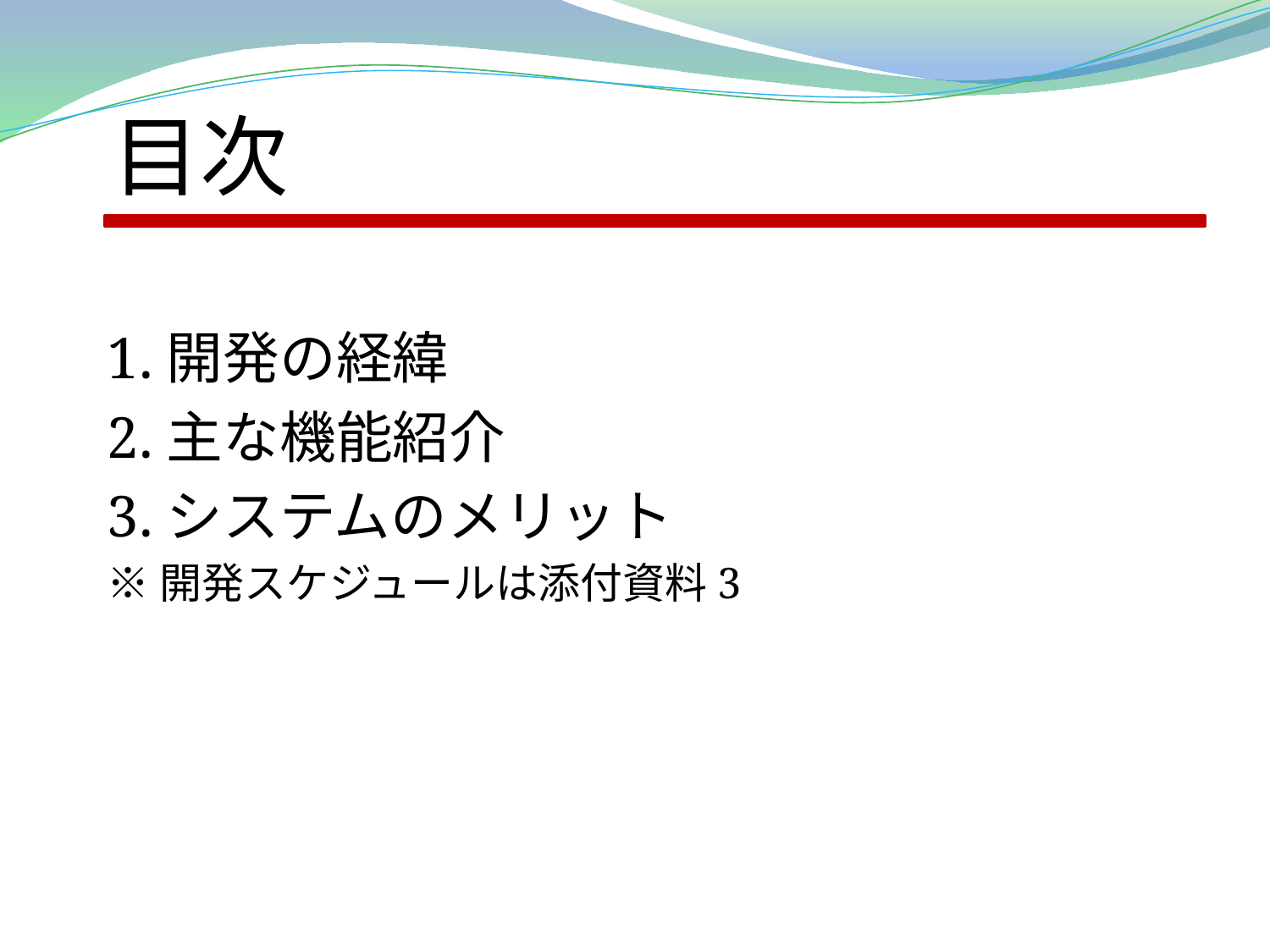

# 目次

1.開発の経緯
2.主な機能紹介
3.システムのメリット
※開発スケジュールは添付資料3